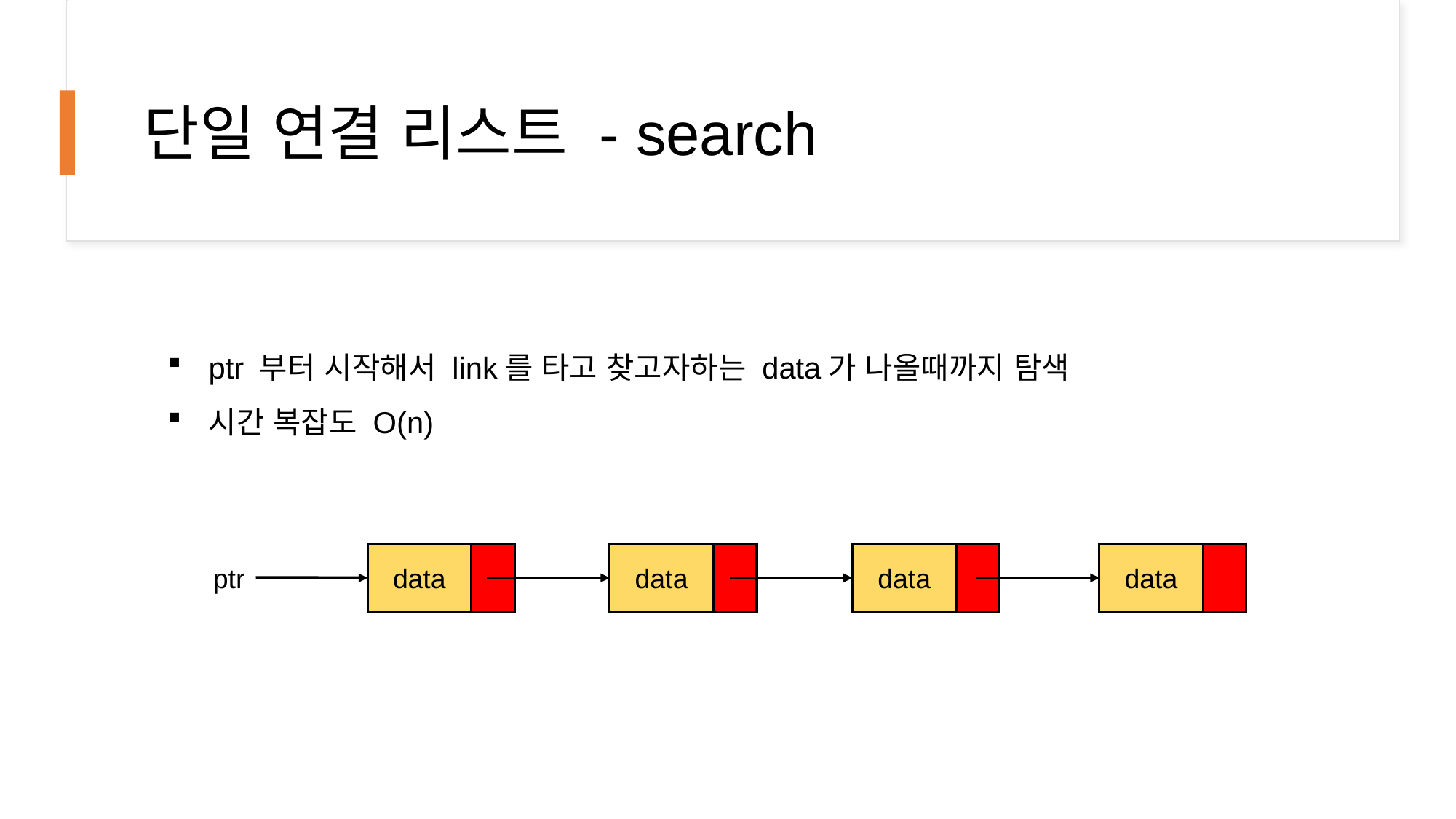

# 단일 연결 리스트 - search

ptr 부터 시작해서 link를 타고 찾고자하는 data가 나올때까지 탐색
시간 복잡도 O(n)
data

data

data

data

ptr